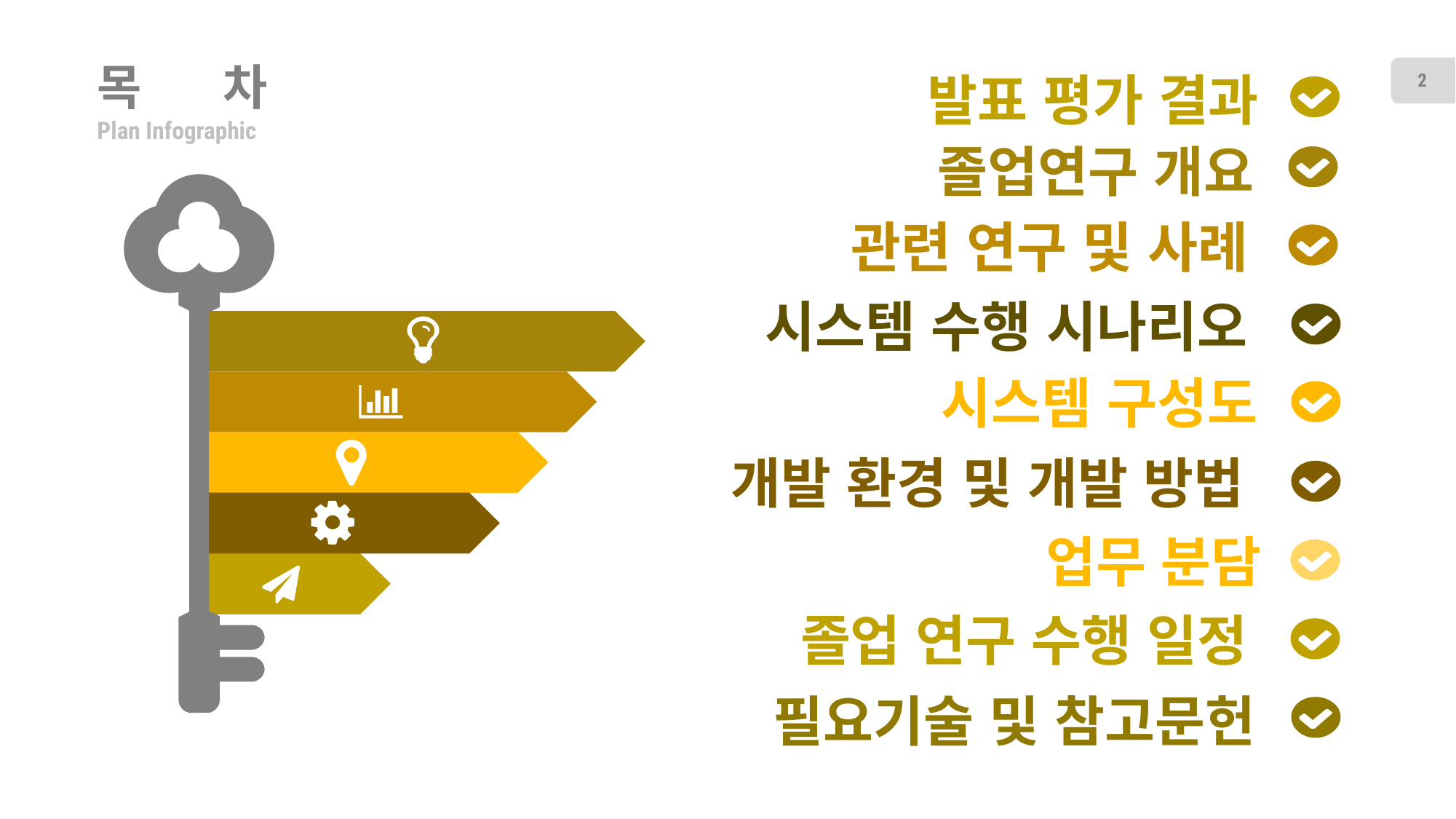

# 목      차
2
발표 평가 결과

Plan Infographic
졸업연구 개요

관련 연구 및 사례

시스템 수행 시나리오

시스템 구성도

개발 환경 및 개발 방법

업무 분담

졸업 연구 수행 일정

필요기술 및 참고문헌